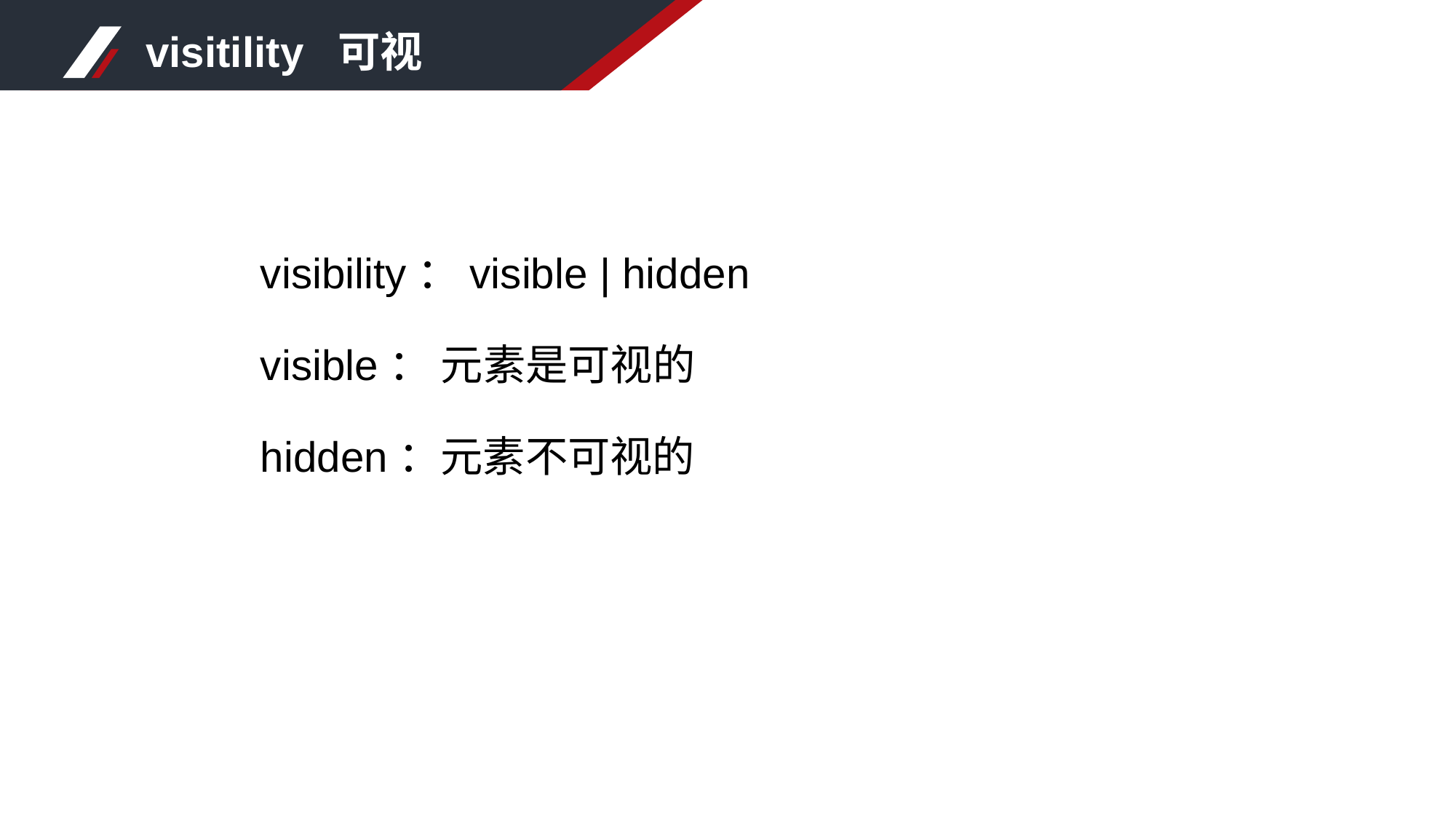

visitility  可视
visibility：visible | hidden
visible： 元素是可视的
hidden：元素不可视的
延迟付